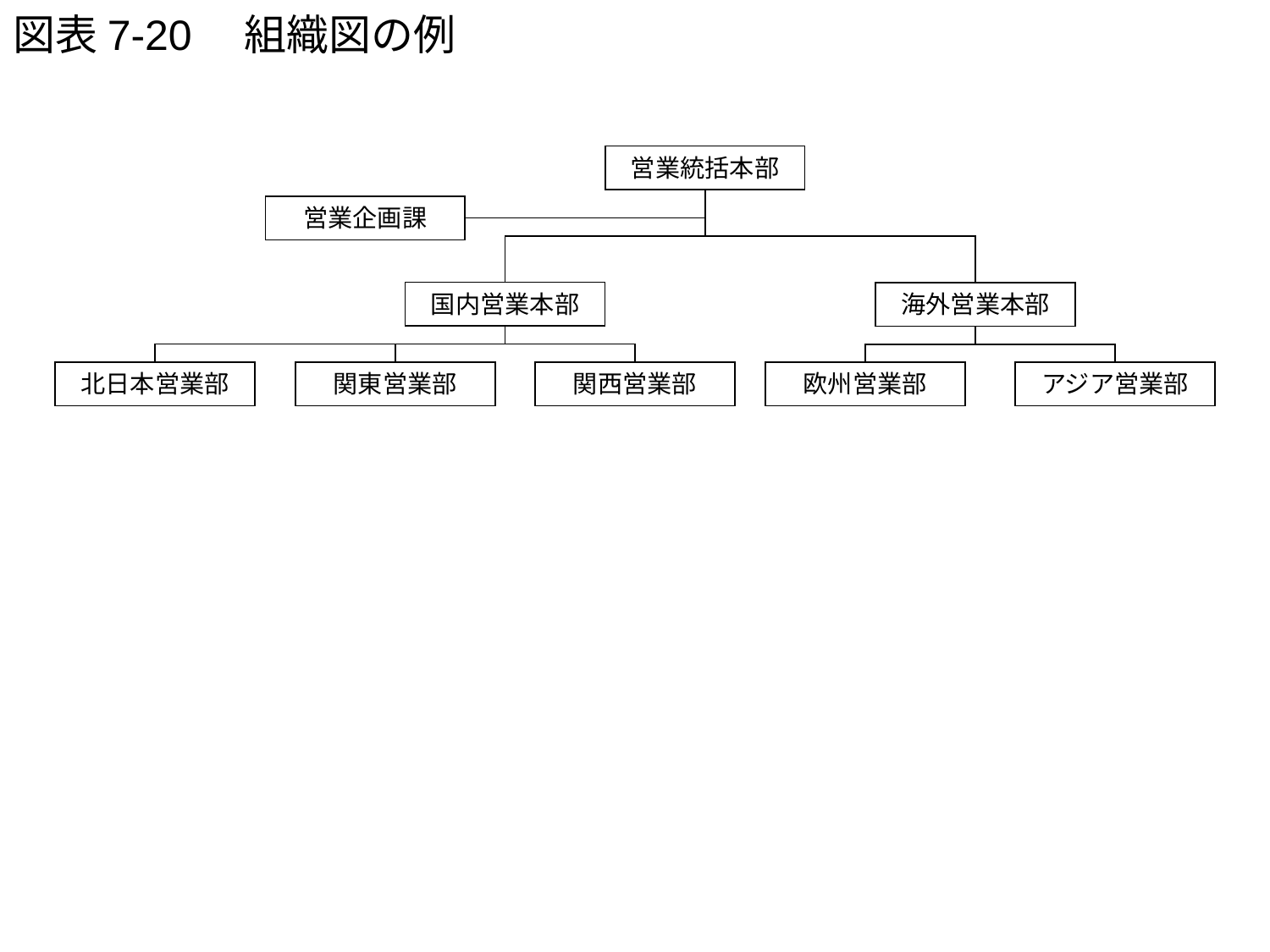

# 図表7-20　組織図の例
営業統括本部
営業企画課
国内営業本部
海外営業本部
北日本営業部
関東営業部
関西営業部
欧州営業部
アジア営業部